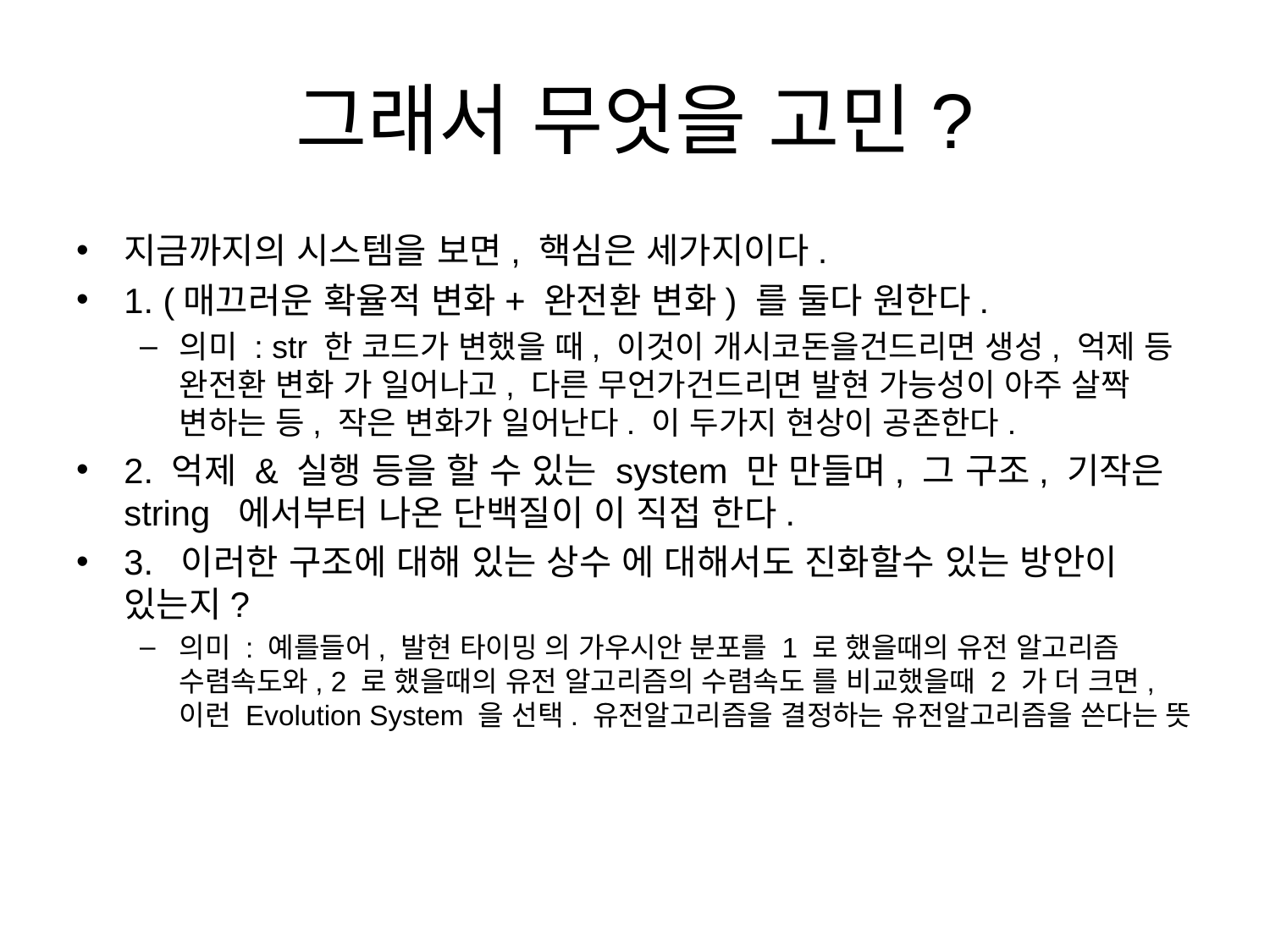

# 그래서 무엇을 고민?
지금까지의 시스템을 보면, 핵심은 세가지이다.
1. (매끄러운 확율적 변화+ 완전환 변화) 를 둘다 원한다.
의미 : str 한 코드가 변했을 때, 이것이 개시코돈을건드리면 생성, 억제 등 완전환 변화 가 일어나고, 다른 무언가건드리면 발현 가능성이 아주 살짝 변하는 등, 작은 변화가 일어난다. 이 두가지 현상이 공존한다.
2. 억제 & 실행 등을 할 수 있는 system 만 만들며, 그 구조, 기작은 string  에서부터 나온 단백질이 이 직접 한다.
3.  이러한 구조에 대해 있는 상수 에 대해서도 진화할수 있는 방안이 있는지?
의미 : 예를들어, 발현 타이밍 의 가우시안 분포를 1 로 했을때의 유전 알고리즘 수렴속도와, 2 로 했을때의 유전 알고리즘의 수렴속도 를 비교했을때 2 가 더 크면, 이런 Evolution System 을 선택. 유전알고리즘을 결정하는 유전알고리즘을 쓴다는 뜻